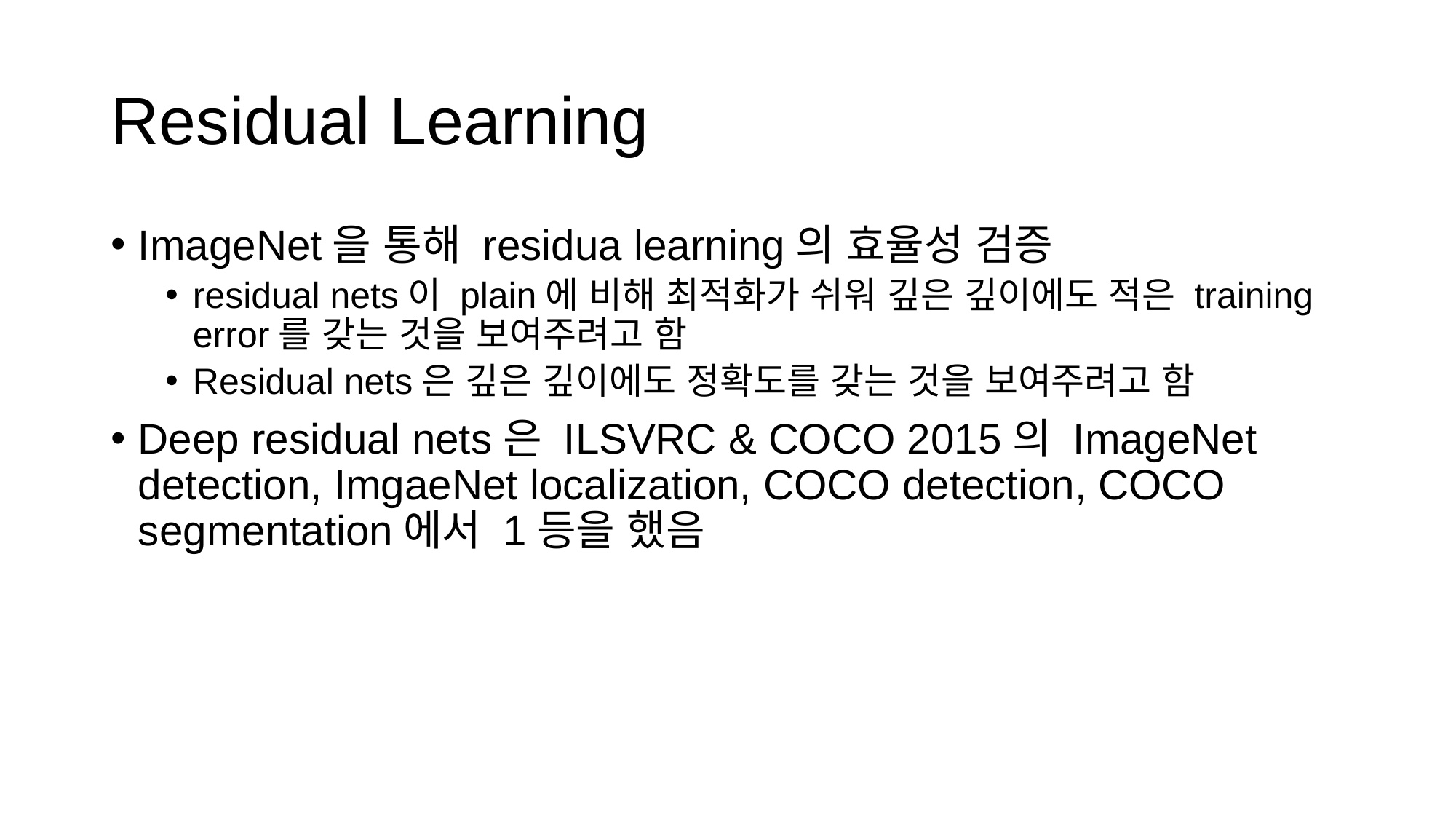

# Residual Learning
ImageNet을 통해 residua learning의 효율성 검증
residual nets이 plain에 비해 최적화가 쉬워 깊은 깊이에도 적은 training error를 갖는 것을 보여주려고 함
Residual nets은 깊은 깊이에도 정확도를 갖는 것을 보여주려고 함
Deep residual nets은 ILSVRC & COCO 2015의 ImageNet detection, ImgaeNet localization, COCO detection, COCO segmentation에서 1등을 했음